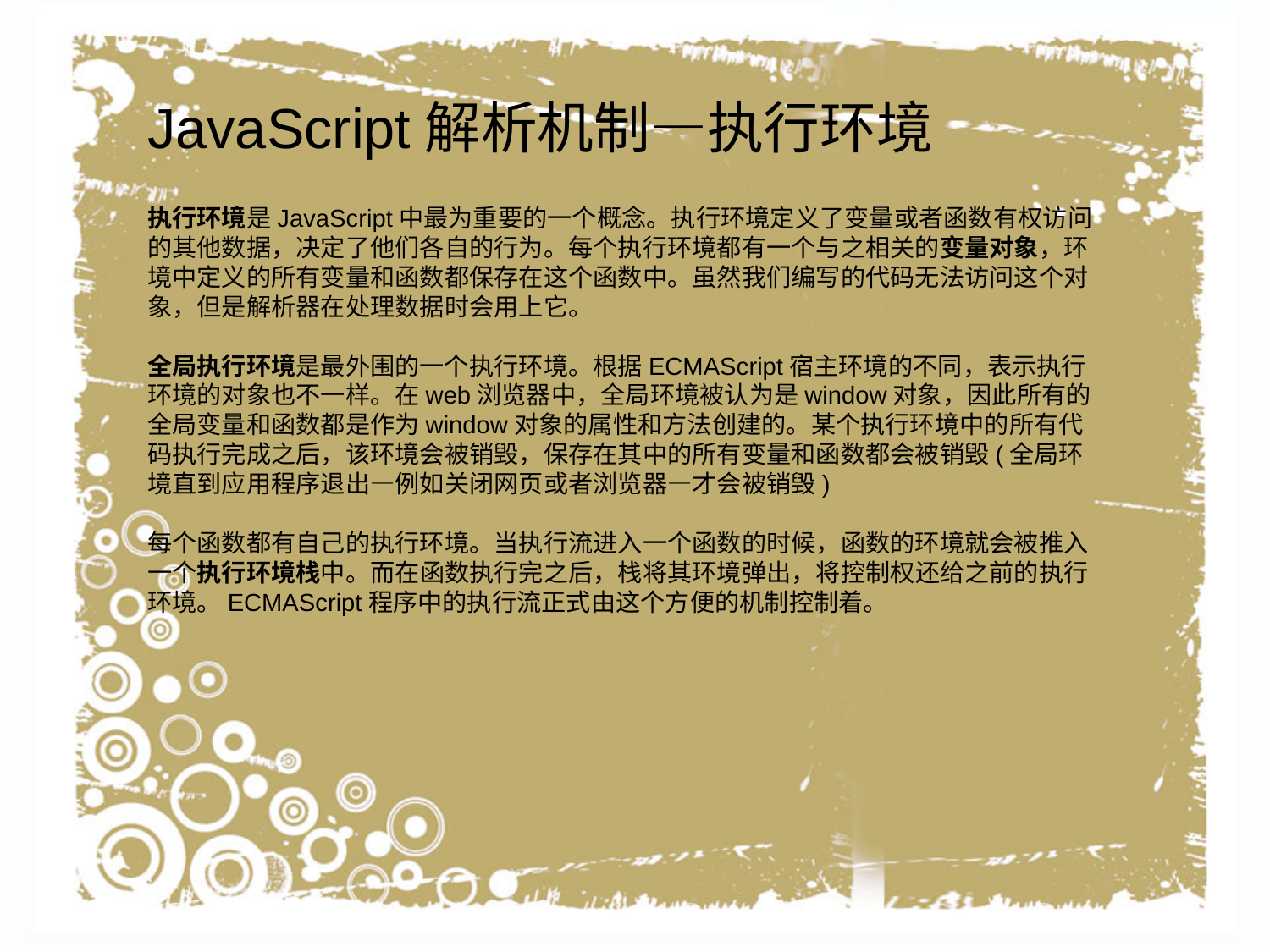

JavaScript解析机制—执行环境
执行环境是JavaScript中最为重要的一个概念。执行环境定义了变量或者函数有权访问的其他数据，决定了他们各自的行为。每个执行环境都有一个与之相关的变量对象，环境中定义的所有变量和函数都保存在这个函数中。虽然我们编写的代码无法访问这个对象，但是解析器在处理数据时会用上它。

全局执行环境是最外围的一个执行环境。根据ECMAScript宿主环境的不同，表示执行环境的对象也不一样。在web浏览器中，全局环境被认为是window对象，因此所有的全局变量和函数都是作为window对象的属性和方法创建的。某个执行环境中的所有代码执行完成之后，该环境会被销毁，保存在其中的所有变量和函数都会被销毁(全局环境直到应用程序退出—例如关闭网页或者浏览器—才会被销毁)

每个函数都有自己的执行环境。当执行流进入一个函数的时候，函数的环境就会被推入一个执行环境栈中。而在函数执行完之后，栈将其环境弹出，将控制权还给之前的执行环境。ECMAScript程序中的执行流正式由这个方便的机制控制着。